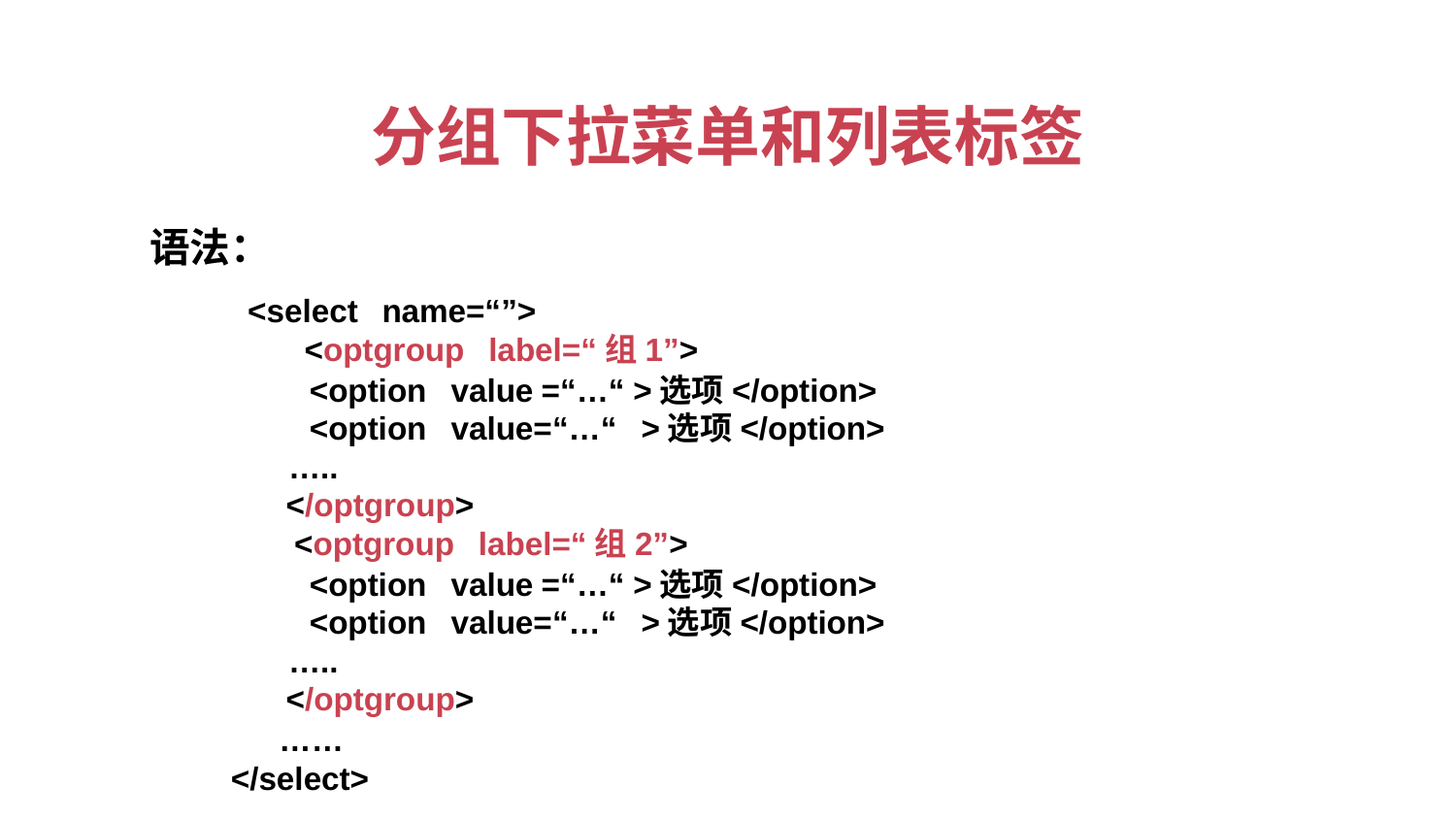

分组下拉菜单和列表标签
语法：
<select   name=“”>
<optgroup   label=“组1”>
<option   value =“…“ >选项</option>
<option   value=“…“   >选项</option>
…..
</optgroup>
<optgroup   label=“组2”>
<option   value =“…“ >选项</option>
<option   value=“…“   >选项</option>
…..
</optgroup>
……
</select>